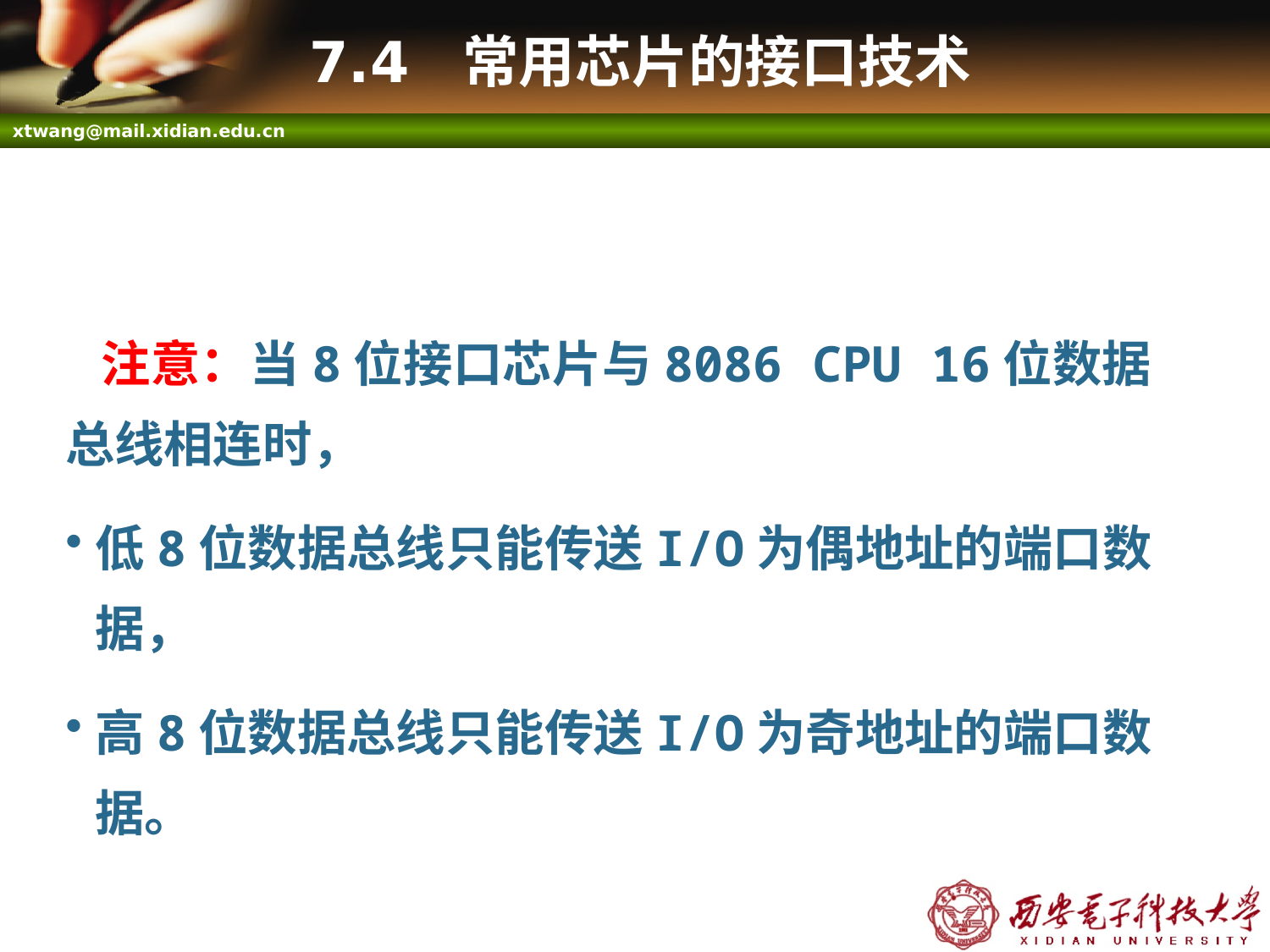

# 7.4  常用芯片的接口技术
  注意：当8位接口芯片与8086 CPU 16位数据总线相连时，
低8位数据总线只能传送I/O为偶地址的端口数据，
高8位数据总线只能传送I/O为奇地址的端口数据。